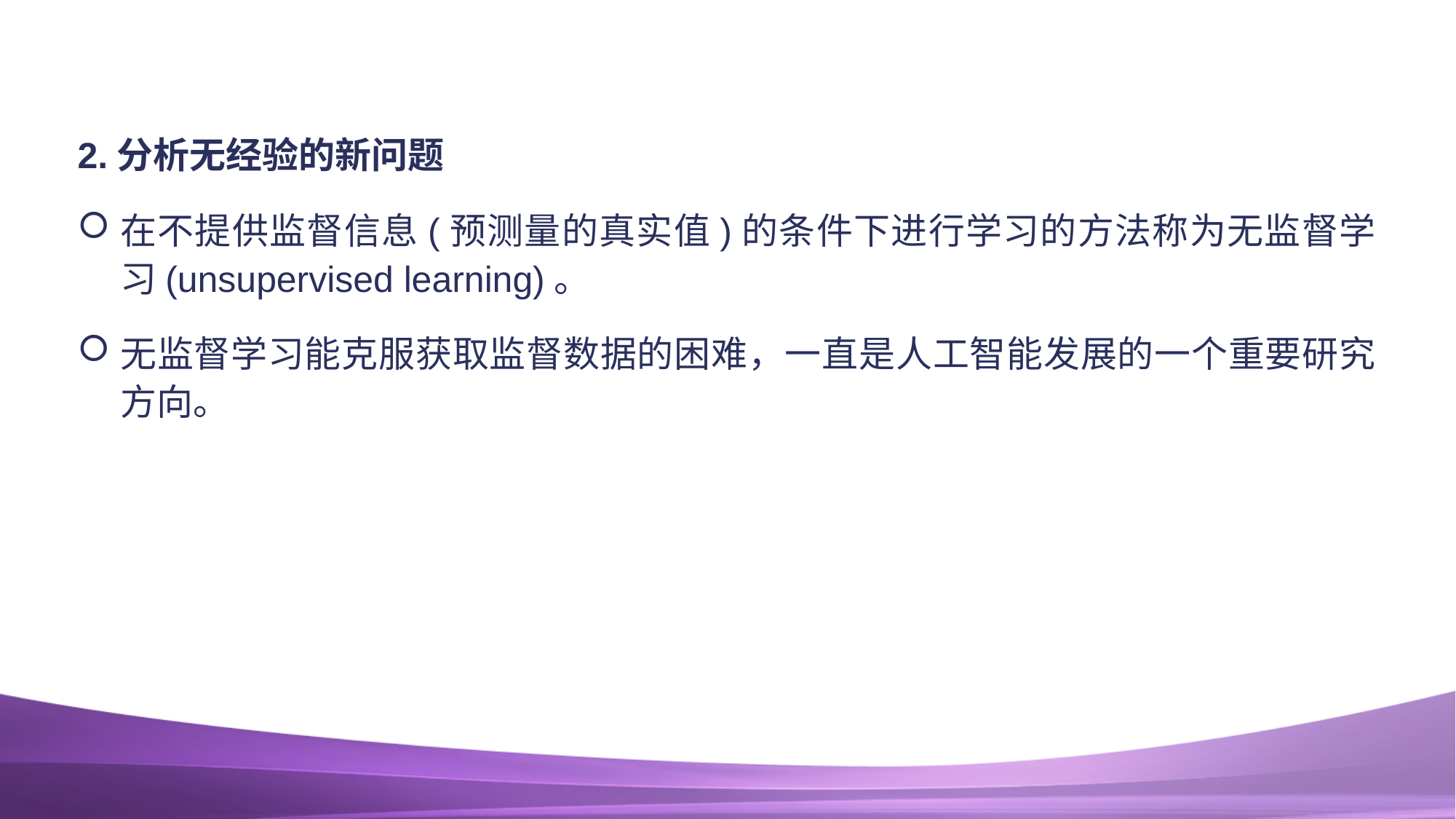

2.分析无经验的新问题
在不提供监督信息(预测量的真实值)的条件下进行学习的方法称为无监督学习(unsupervised learning)。
无监督学习能克服获取监督数据的困难，一直是人工智能发展的一个重要研究方向。